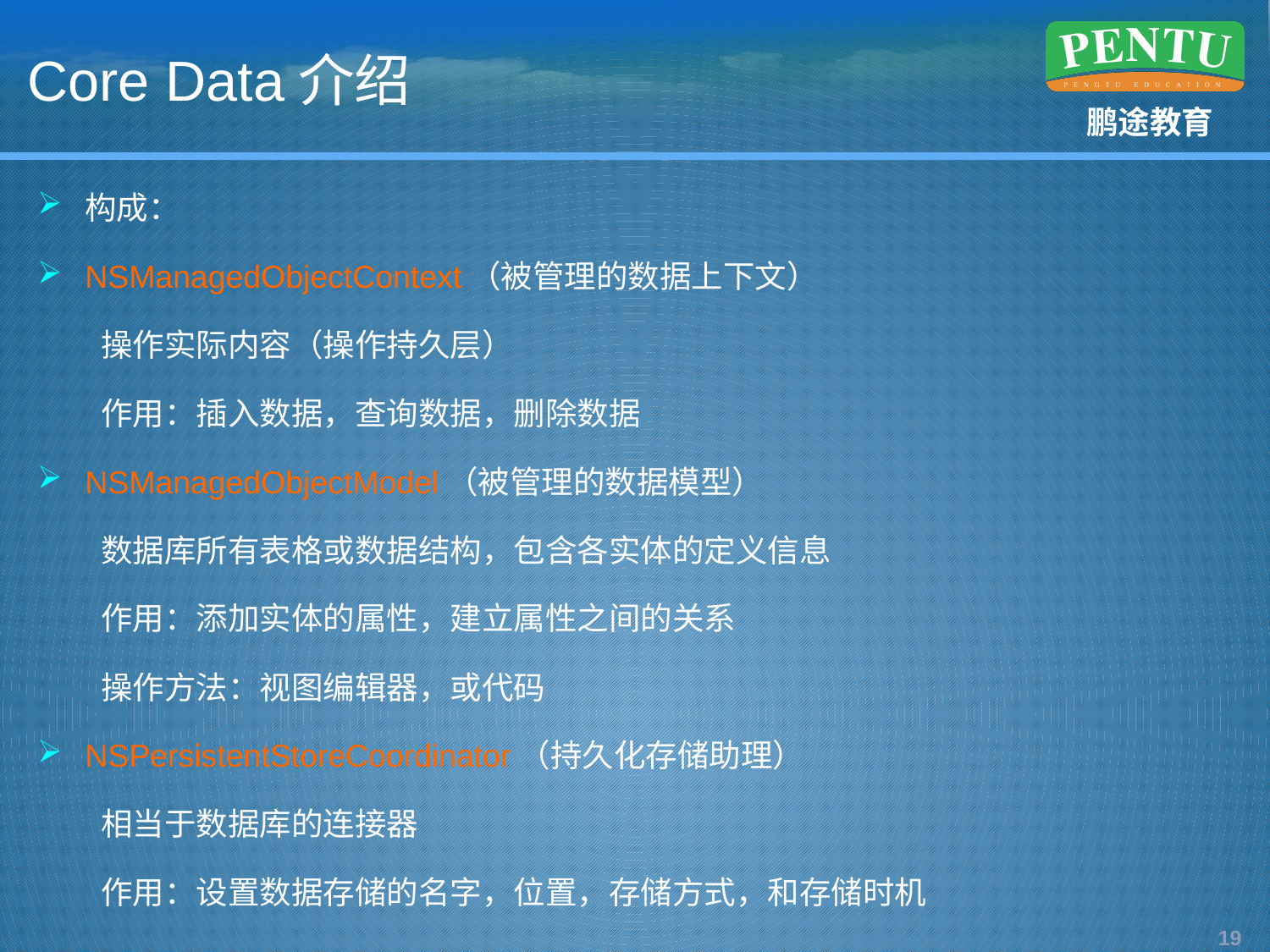

# Core Data介绍
构成：

NSManagedObjectContext（被管理的数据上下文）

操作实际内容（操作持久层）

作用：插入数据，查询数据，删除数据

NSManagedObjectModel（被管理的数据模型）

数据库所有表格或数据结构，包含各实体的定义信息

作用：添加实体的属性，建立属性之间的关系

操作方法：视图编辑器，或代码

NSPersistentStoreCoordinator（持久化存储助理）

相当于数据库的连接器

作用：设置数据存储的名字，位置，存储方式，和存储时机

19